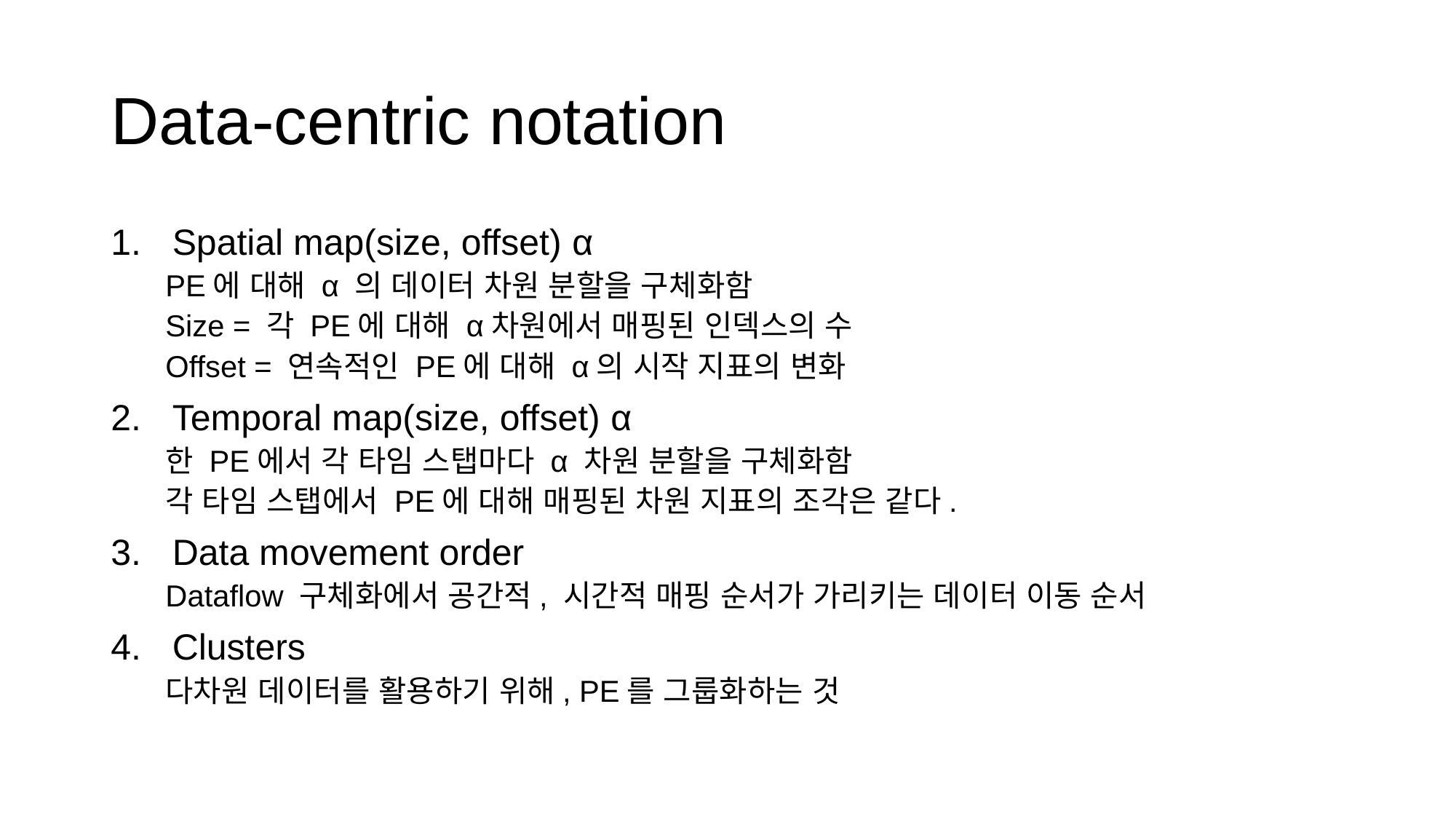

# Data-centric notation
Spatial map(size, offset) α
PE에 대해 α 의 데이터 차원 분할을 구체화함
Size = 각 PE에 대해 α차원에서 매핑된 인덱스의 수
Offset = 연속적인 PE에 대해 α의 시작 지표의 변화
Temporal map(size, offset) α
한 PE에서 각 타임 스탭마다 α 차원 분할을 구체화함
각 타임 스탭에서 PE에 대해 매핑된 차원 지표의 조각은 같다.
Data movement order
Dataflow 구체화에서 공간적, 시간적 매핑 순서가 가리키는 데이터 이동 순서
Clusters
다차원 데이터를 활용하기 위해, PE를 그룹화하는 것